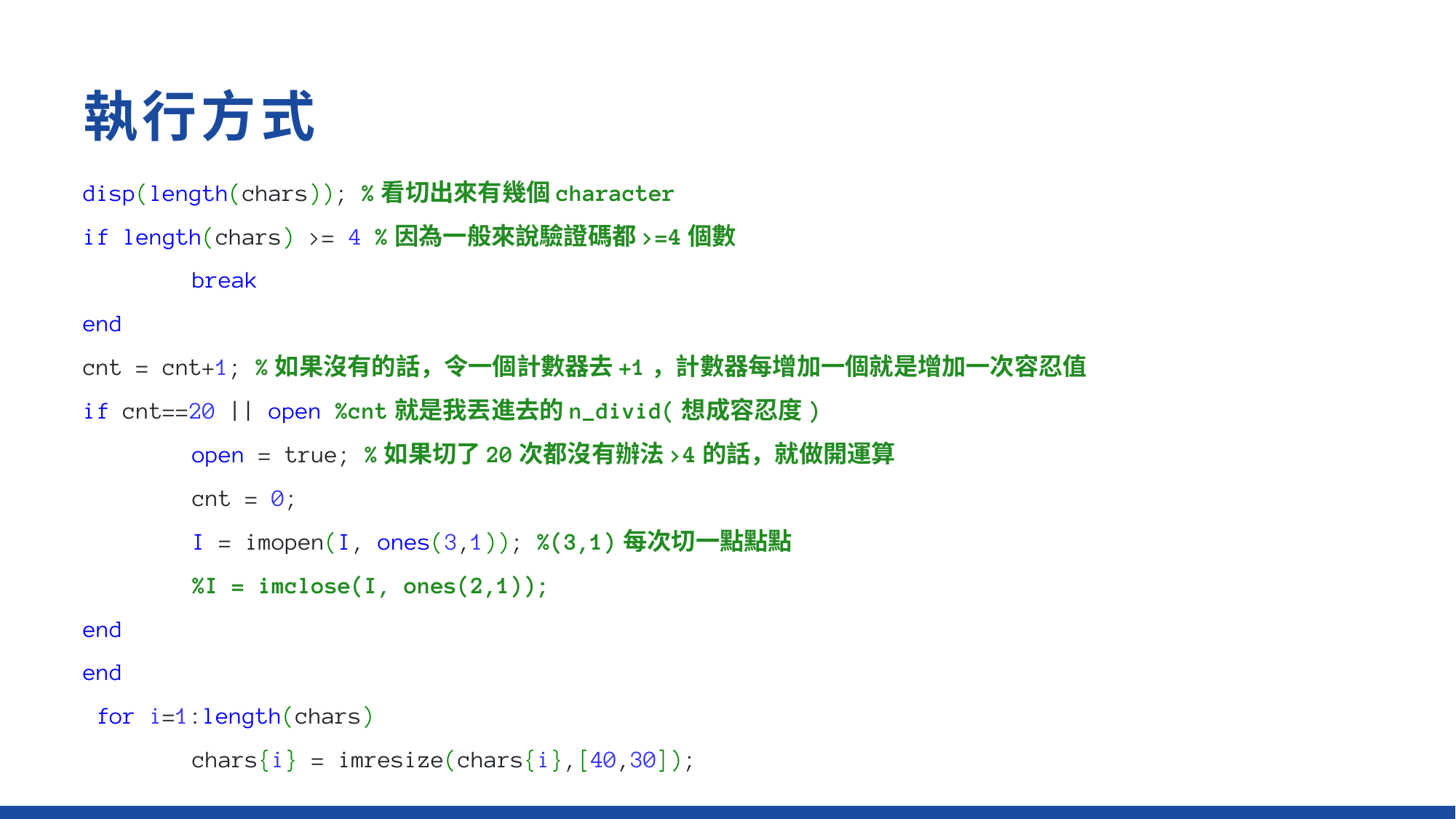

# 執行方式
disp(length(chars)); %看切出來有幾個character
if length(chars) >= 4 %因為一般來說驗證碼都>=4個數
	break
end
cnt = cnt+1; %如果沒有的話，令一個計數器去+1，計數器每增加一個就是增加一次容忍值
if cnt==20 || open %cnt就是我丟進去的n_divid(想成容忍度)
	open = true; %如果切了20次都沒有辦法>4的話，就做開運算
	cnt = 0;
	I = imopen(I, ones(3,1)); %(3,1)每次切一點點點
	%I = imclose(I, ones(2,1));
end
end
 for i=1:length(chars)
	chars{i} = imresize(chars{i},[40,30]);